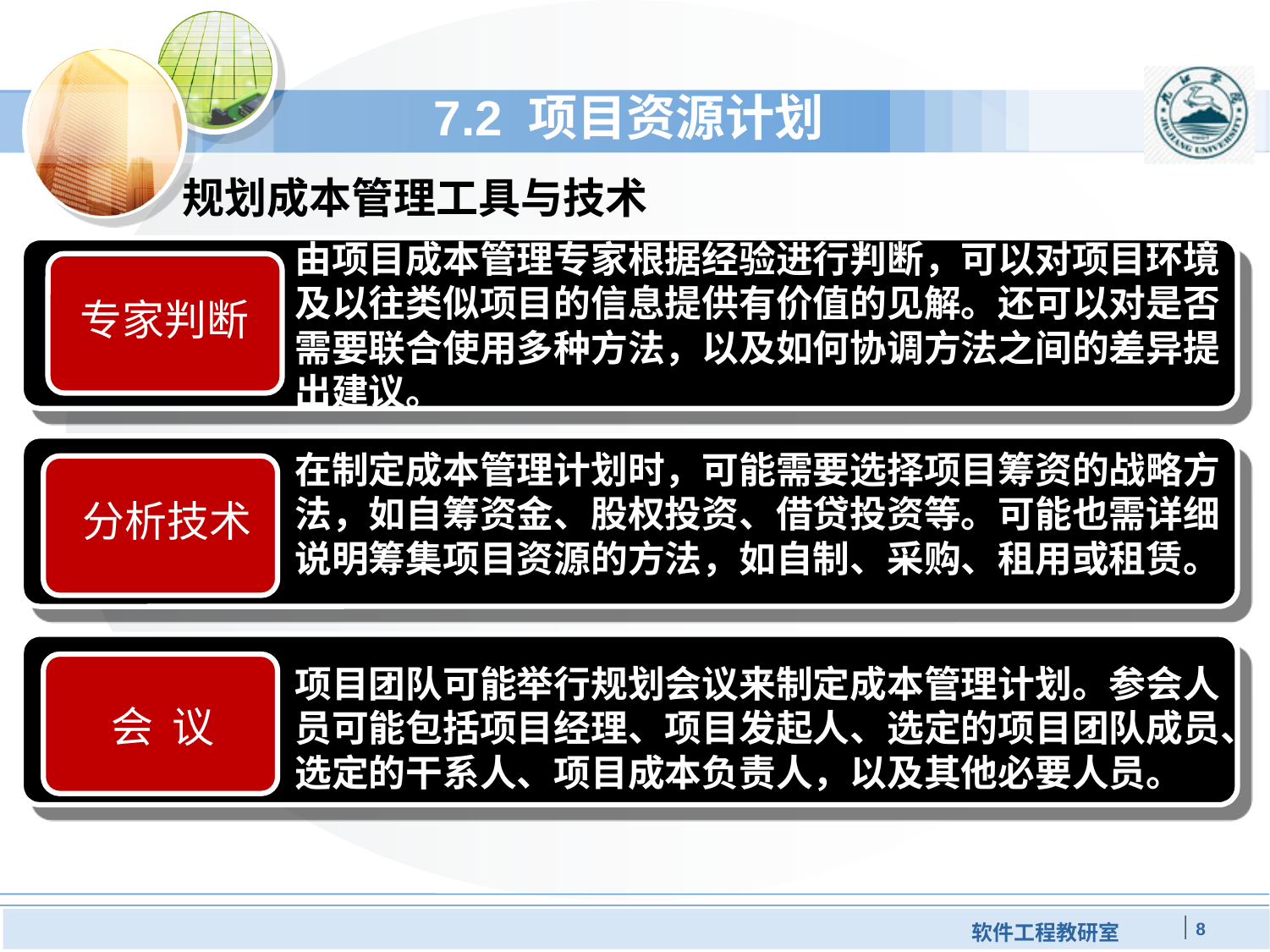

# 7.2 项目资源计划
规划成本管理工具与技术
由项目成本管理专家根据经验进行判断，可以对项目环境及以往类似项目的信息提供有价值的见解。还可以对是否需要联合使用多种方法，以及如何协调方法之间的差异提出建议。

专家判断

分析技术

会  议
在制定成本管理计划时，可能需要选择项目筹资的战略方法，如自筹资金、股权投资、借贷投资等。可能也需详细说明筹集项目资源的方法，如自制、采购、租用或租赁。
项目团队可能举行规划会议来制定成本管理计划。参会人员可能包括项目经理、项目发起人、选定的项目团队成员、选定的干系人、项目成本负责人，以及其他必要人员。